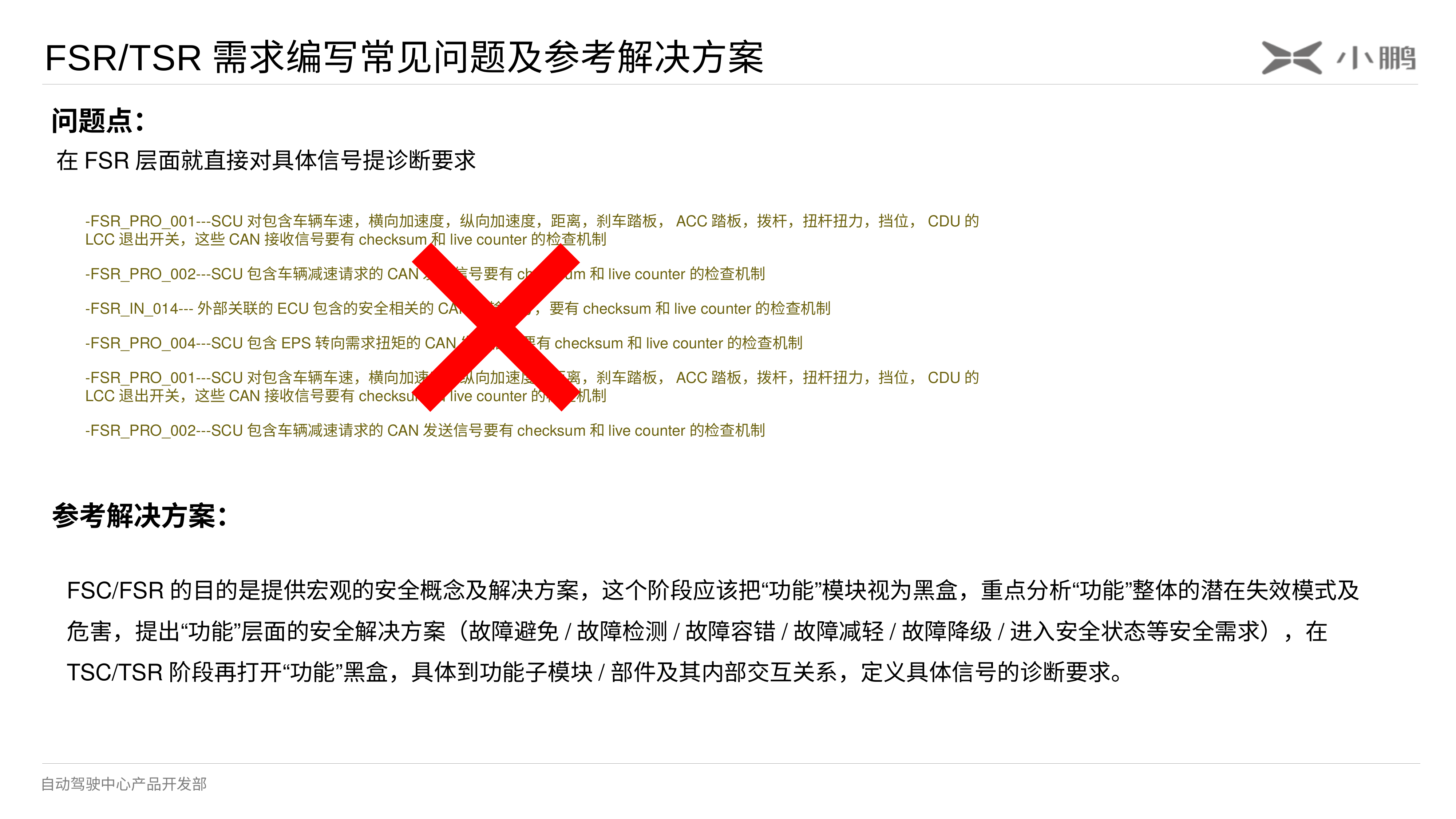

FSR/TSR需求编写常见问题及参考解决方案

×
问题点：
在FSR层面就直接对具体信号提诊断要求
-FSR_PRO_001---SCU对包含车辆车速，横向加速度，纵向加速度，距离，刹车踏板，ACC踏板，拨杆，扭杆扭力，挡位，CDU的LCC退出开关，这些CAN接收信号要有checksum和live counter的检查机制

-FSR_PRO_002---SCU包含车辆减速请求的CAN发送信号要有checksum和live counter的检查机制

-FSR_IN_014---外部关联的ECU包含的安全相关的CAN传输信号，要有checksum和live counter的检查机制

-FSR_PRO_004---SCU包含EPS转向需求扭矩的CAN发送信号要有checksum和live counter的检查机制

-FSR_PRO_001---SCU对包含车辆车速，横向加速度，纵向加速度，距离，刹车踏板，ACC踏板，拨杆，扭杆扭力，挡位，CDU的LCC退出开关，这些CAN接收信号要有checksum和live counter的检查机制

-FSR_PRO_002---SCU包含车辆减速请求的CAN发送信号要有checksum和live counter的检查机制
参考解决方案：
FSC/FSR的目的是提供宏观的安全概念及解决方案，这个阶段应该把“功能”模块视为黑盒，重点分析“功能”整体的潜在失效模式及危害，提出“功能”层面的安全解决方案（故障避免/故障检测/故障容错/故障减轻/故障降级/进入安全状态等安全需求），在TSC/TSR阶段再打开“功能”黑盒，具体到功能子模块/部件及其内部交互关系，定义具体信号的诊断要求。